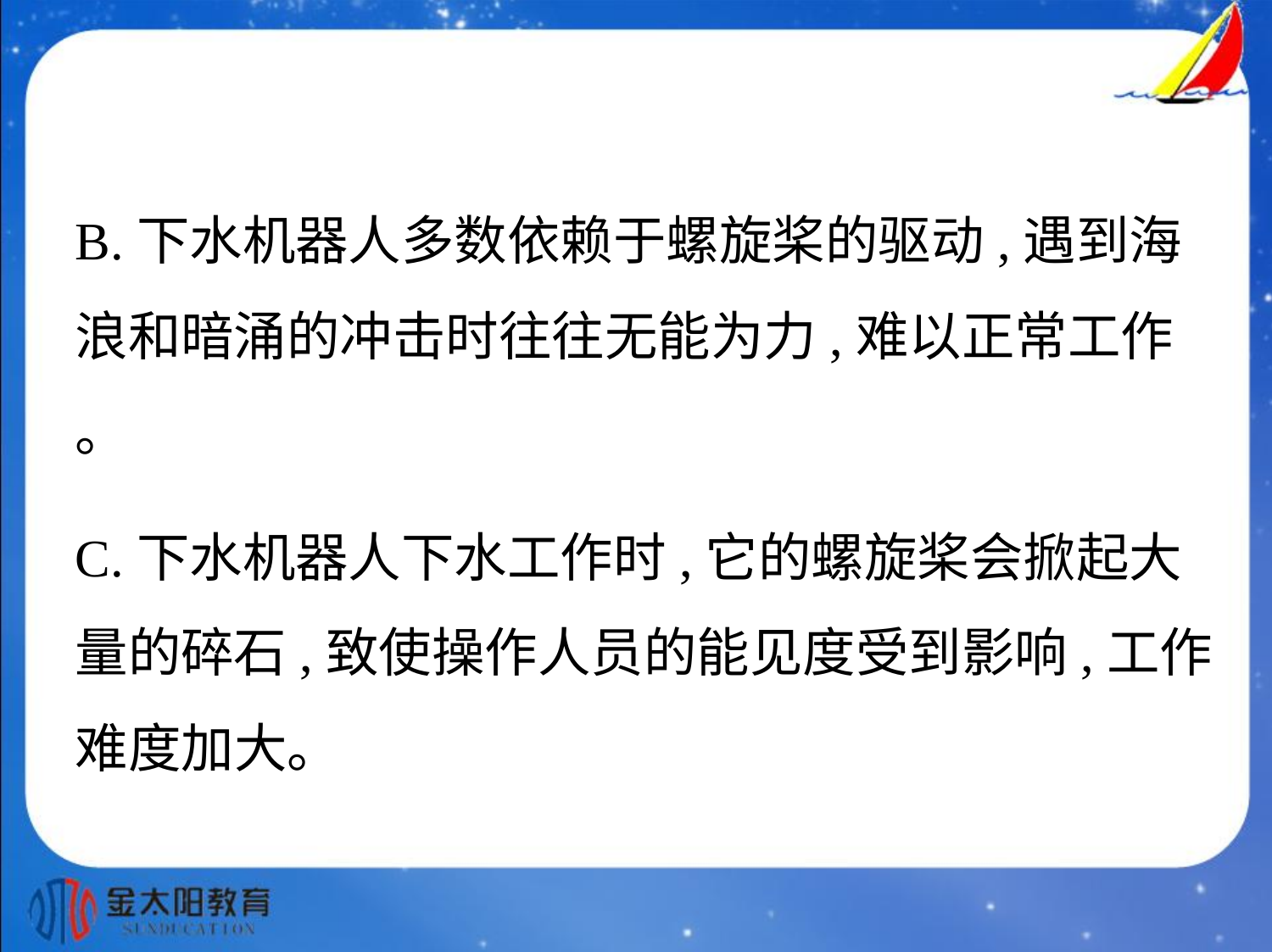

B.下水机器人多数依赖于螺旋桨的驱动,遇到海
浪和暗涌的冲击时往往无能为力,难以正常工作
。
C.下水机器人下水工作时,它的螺旋桨会掀起大
量的碎石,致使操作人员的能见度受到影响,工作
难度加大。